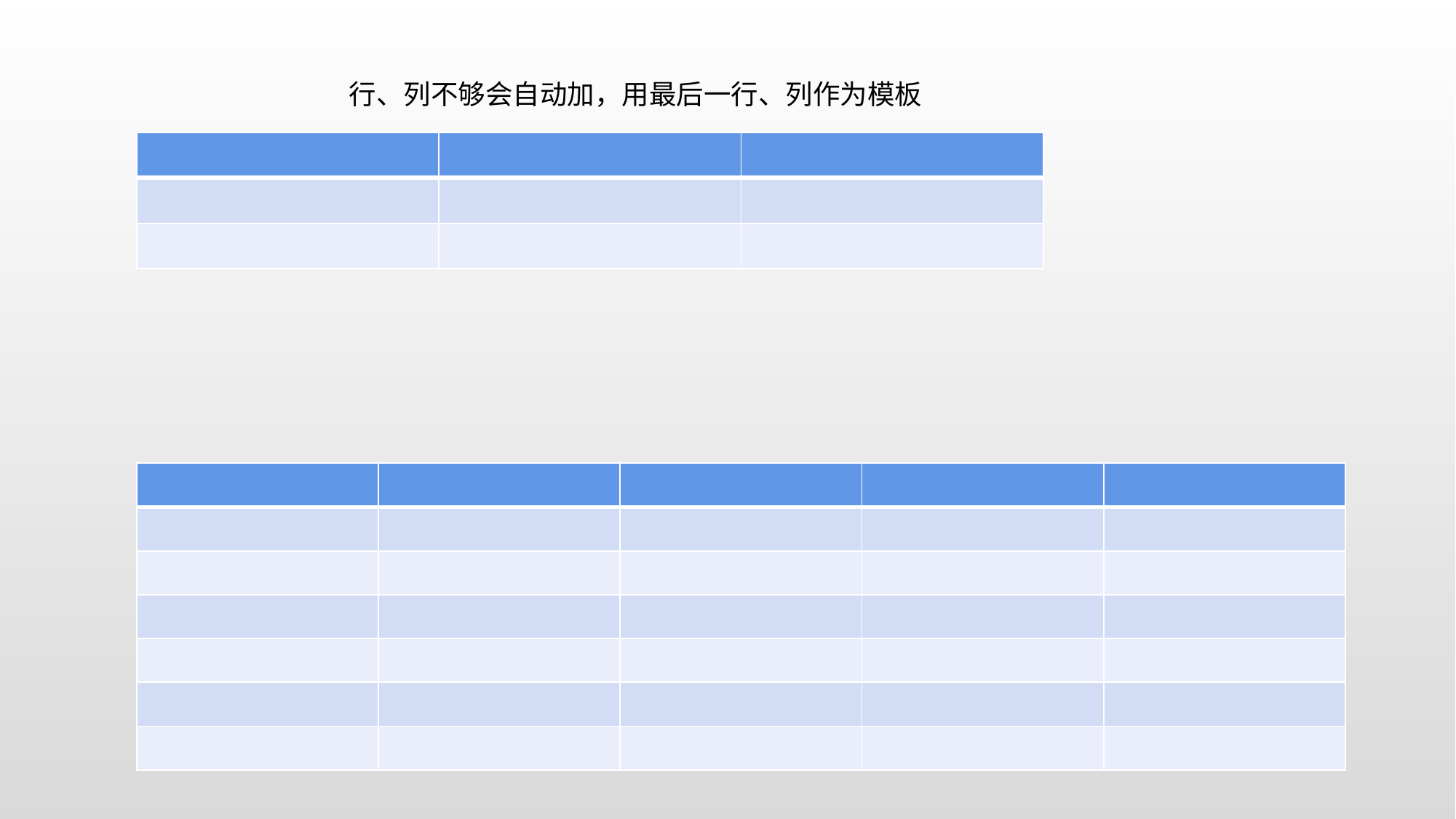

行、列不够会自动加，用最后一行、列作为模板
|  |  |  |
| --- | --- | --- |
|  |  |  |
|  |  |  |
|  |  |  |  |  |
| --- | --- | --- | --- | --- |
|  |  |  |  |  |
|  |  |  |  |  |
|  |  |  |  |  |
|  |  |  |  |  |
|  |  |  |  |  |
|  |  |  |  |  |